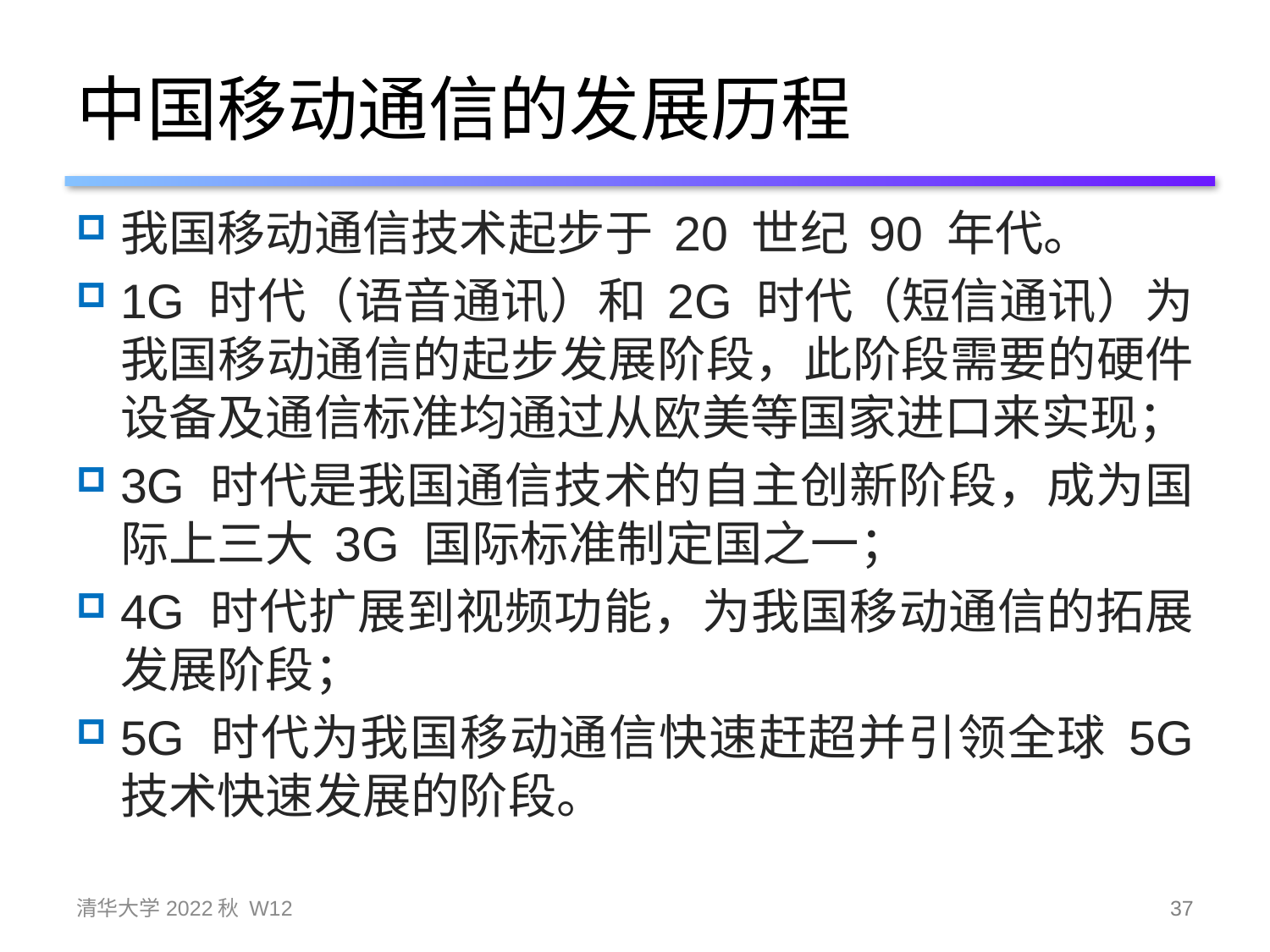

# 中国移动通信的发展历程
我国移动通信技术起步于 20 世纪 90 年代。
1G 时代（语音通讯）和 2G 时代（短信通讯）为我国移动通信的起步发展阶段，此阶段需要的硬件设备及通信标准均通过从欧美等国家进口来实现；
3G 时代是我国通信技术的自主创新阶段，成为国际上三大 3G 国际标准制定国之一；
4G 时代扩展到视频功能，为我国移动通信的拓展发展阶段；
5G 时代为我国移动通信快速赶超并引领全球 5G 技术快速发展的阶段。
清华大学2022秋 W12
37